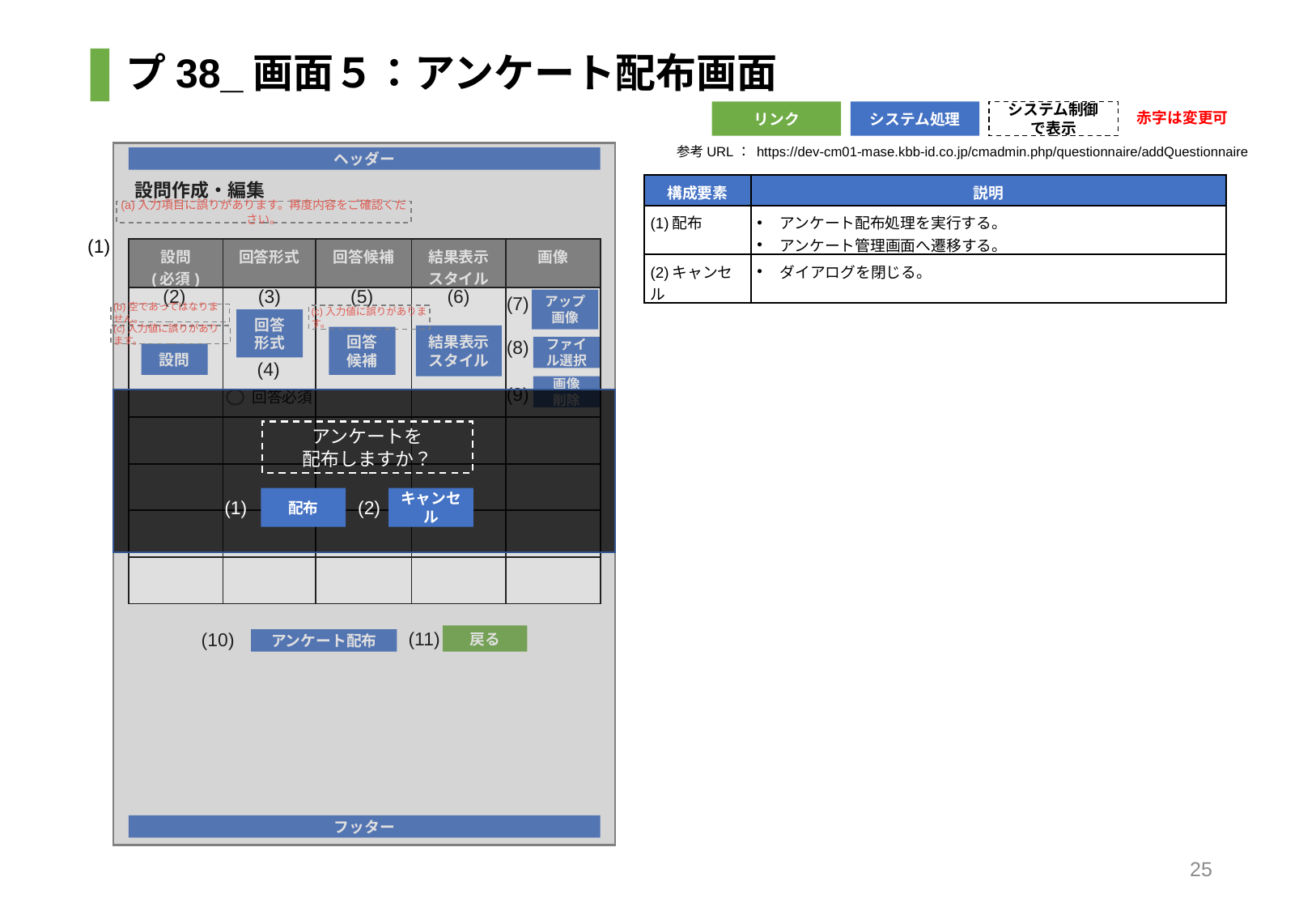

# プ38_画面５：アンケート配布画面
赤字は変更可
リンク
システム処理
システム制御で表示
参考URL： https://dev-cm01-mase.kbb-id.co.jp/cmadmin.php/questionnaire/addQuestionnaire

ヘッダー
設問作成・編集
| 構成要素 | 説明 |
| --- | --- |
| (1)配布 | アンケート配布処理を実行する。 アンケート管理画面へ遷移する。 |
| (2)キャンセル | ダイアログを閉じる。 |
(a)入力項目に誤りがあります。再度内容をご確認ください。
(1)
| 設問 (必須) | 回答形式 | 回答候補 | 結果表示スタイル | 画像 |
| --- | --- | --- | --- | --- |
|  |  |  |  |  |
|  |  |  |  |  |
|  |  |  |  |  |
|  |  |  |  |  |
|  |  |  |  |  |
(2)
(3)
(5)
(6)
(7)
アップ画像
(b)空であってはなりません。
(c)入力値に誤りがあります。
回答
形式
結果表示
スタイル
(c)入力値に誤りがあります。
回答候補
(8)
ファイル選択
設問
(4)
画像
削除
(9)
回答必須

アンケートを
配布しますか？
配布
キャンセル
(1)
(2)
(11)
(10)
戻る
アンケート配布
フッター
25